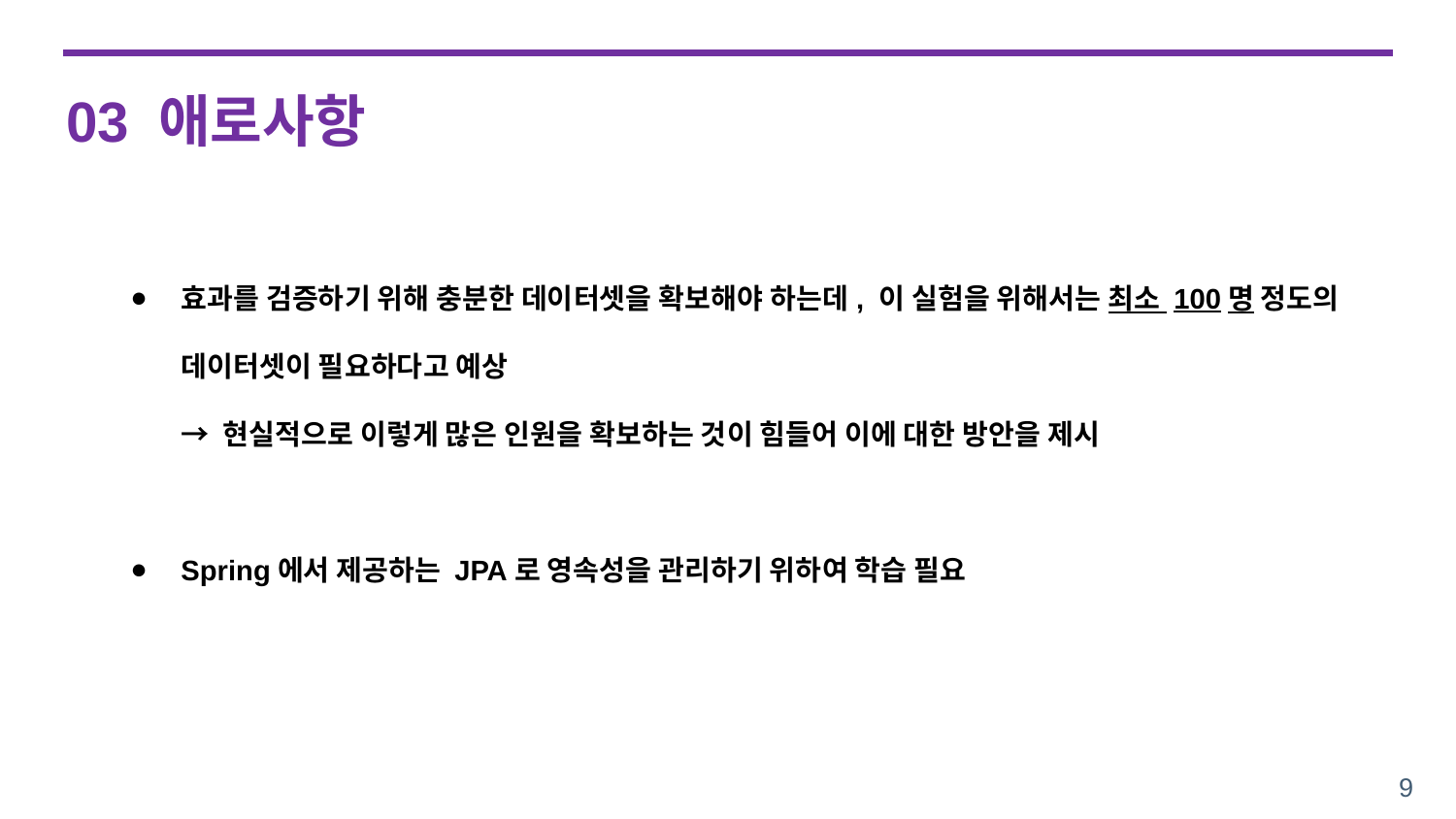

03 애로사항
효과를 검증하기 위해 충분한 데이터셋을 확보해야 하는데, 이 실험을 위해서는 최소 100명 정도의 데이터셋이 필요하다고 예상
→ 현실적으로 이렇게 많은 인원을 확보하는 것이 힘들어 이에 대한 방안을 제시

Spring에서 제공하는 JPA로 영속성을 관리하기 위하여 학습 필요

9